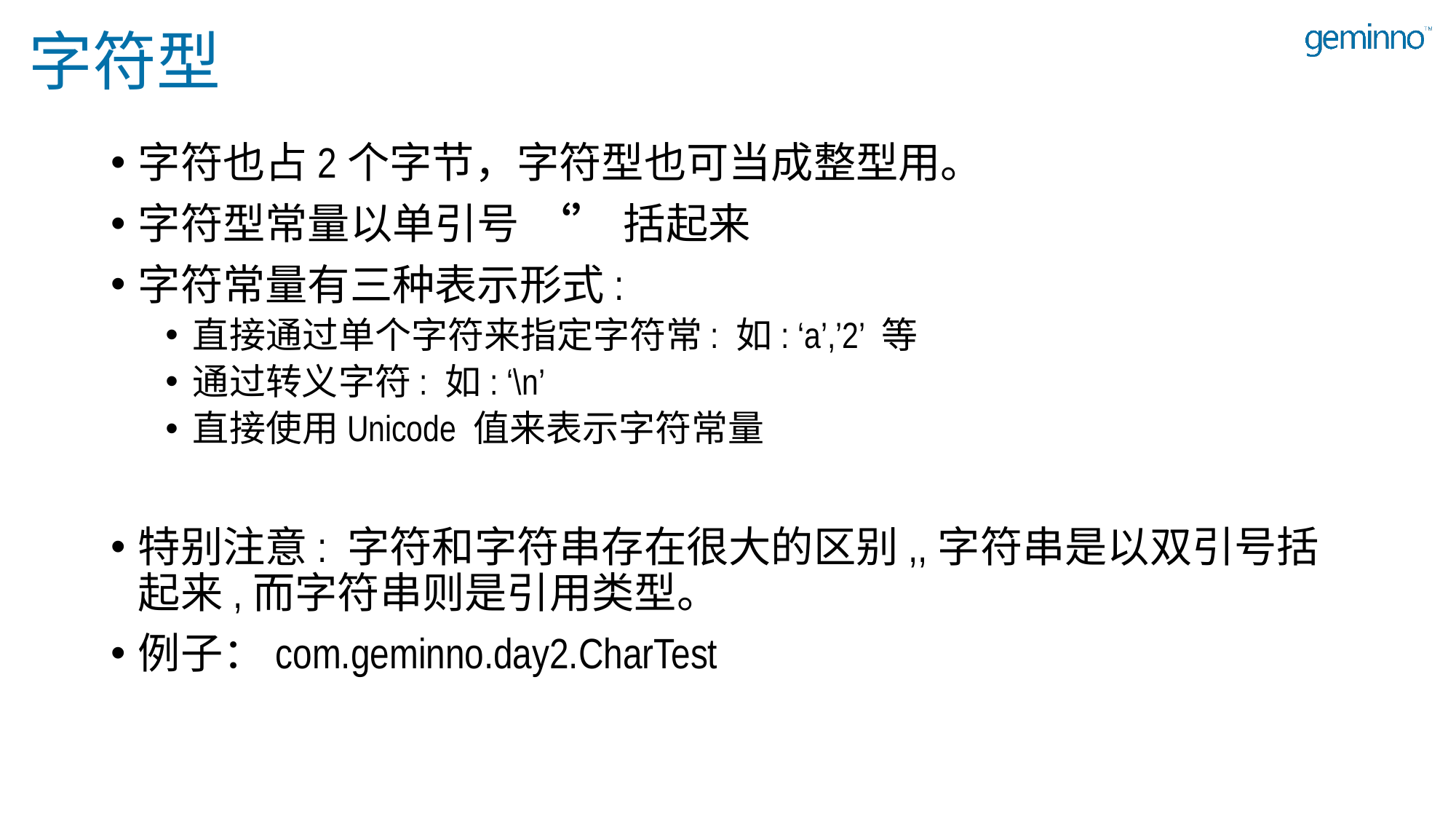

# 字符型
字符也占2个字节，字符型也可当成整型用。
字符型常量以单引号 ‘’ 括起来
字符常量有三种表示形式:
直接通过单个字符来指定字符常: 如: ‘a’,’2’ 等
通过转义字符: 如: ‘\n’
直接使用Unicode 值来表示字符常量

特别注意: 字符和字符串存在很大的区别,,字符串是以双引号括起来,而字符串则是引用类型。
例子：com.geminno.day2.CharTest